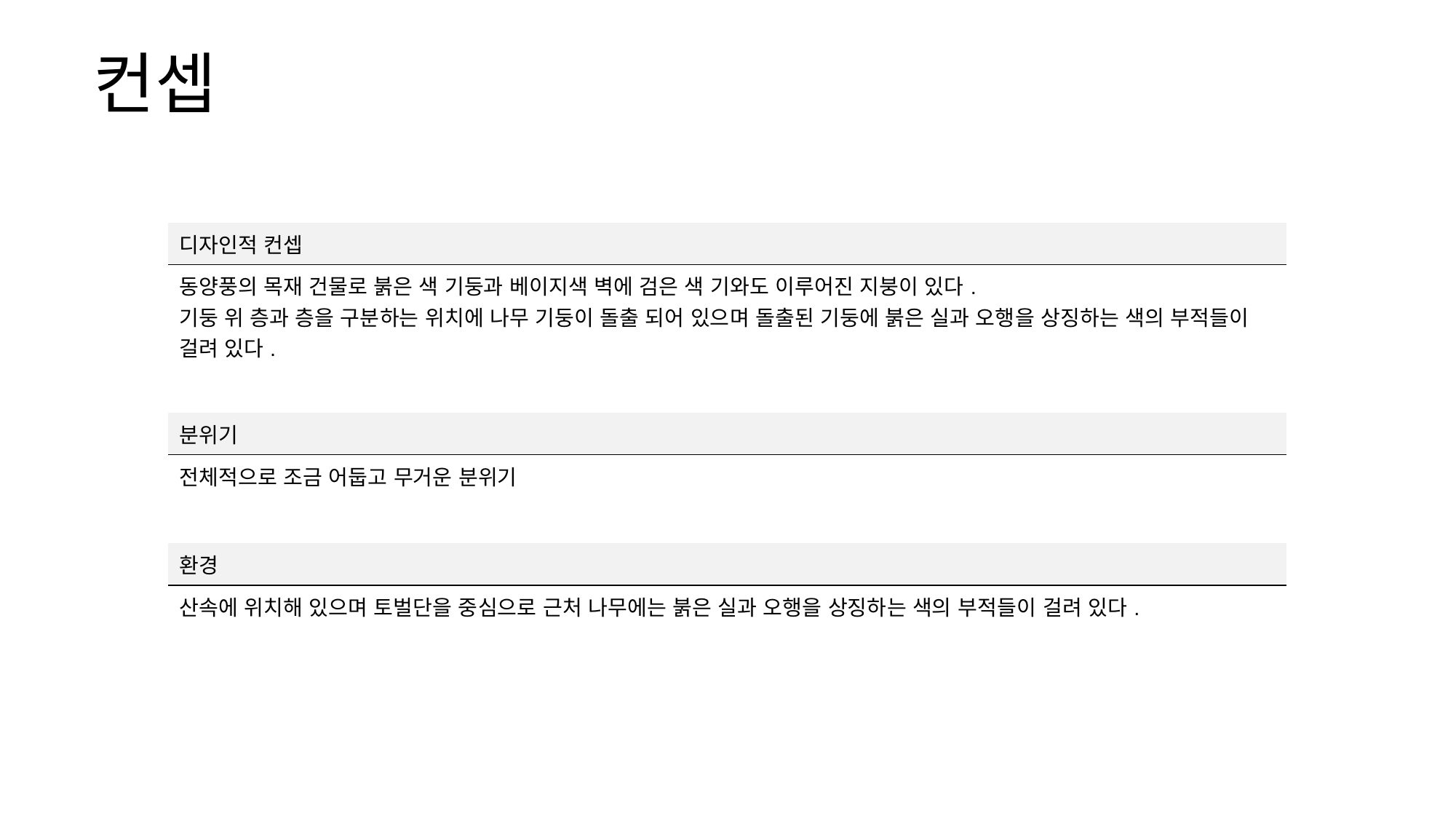

컨셉
| 디자인적 컨셉 |
| --- |
| 동양풍의 목재 건물로 붉은 색 기둥과 베이지색 벽에 검은 색 기와도 이루어진 지붕이 있다. 기둥 위 층과 층을 구분하는 위치에 나무 기둥이 돌출 되어 있으며 돌출된 기둥에 붉은 실과 오행을 상징하는 색의 부적들이 걸려 있다. |
|  |
| 분위기 |
| 전체적으로 조금 어둡고 무거운 분위기 |
|  |
| 환경 |
| 산속에 위치해 있으며 토벌단을 중심으로 근처 나무에는 붉은 실과 오행을 상징하는 색의 부적들이 걸려 있다. |